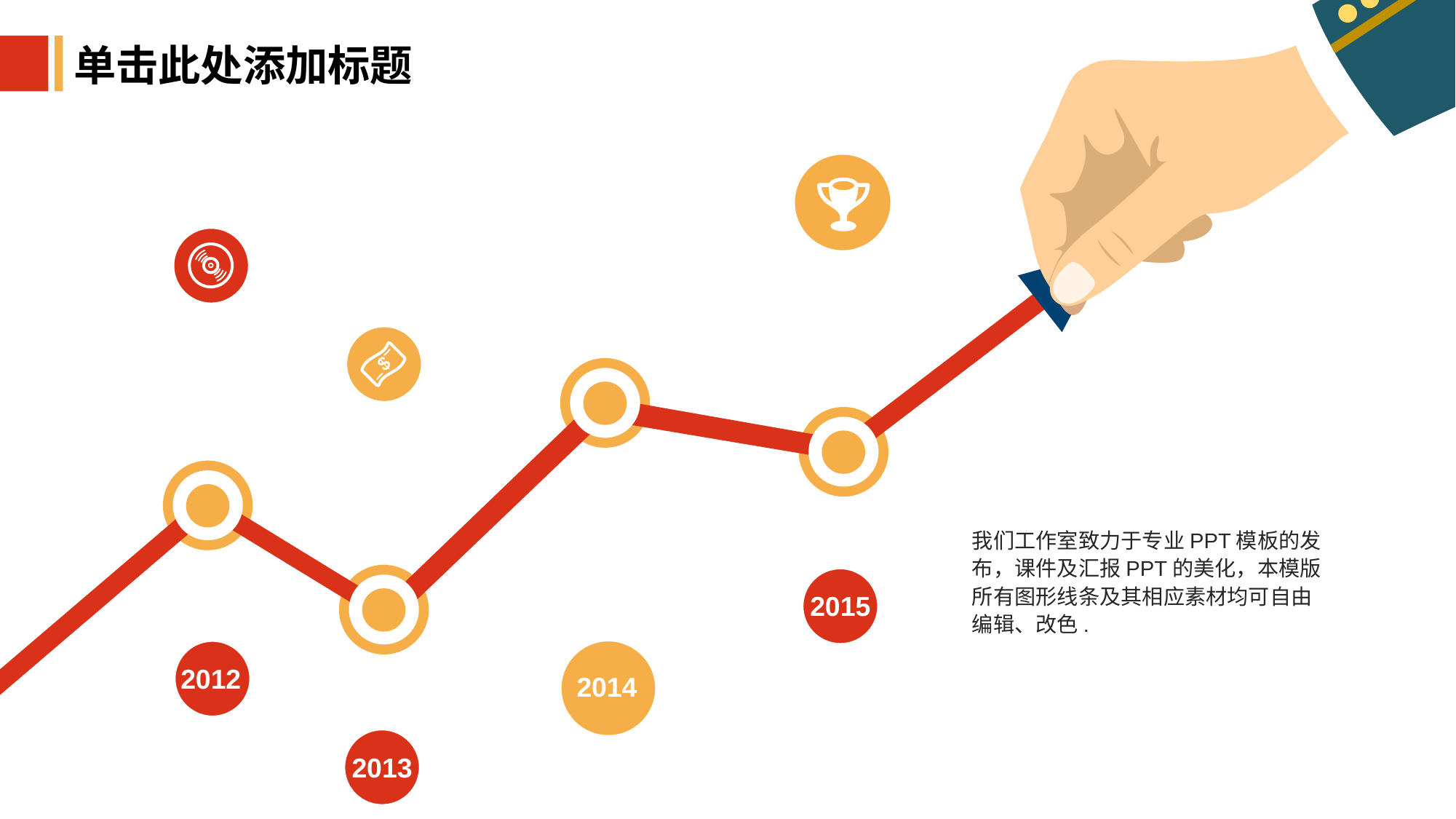

单击此处添加标题

DATA ANALYSIS
我们工作室致力于专业PPT模板的发布，课件及汇报PPT的美化，本模版所有图形线条及其相应素材均可自由编辑、改色.

2015

2014

2012

2013